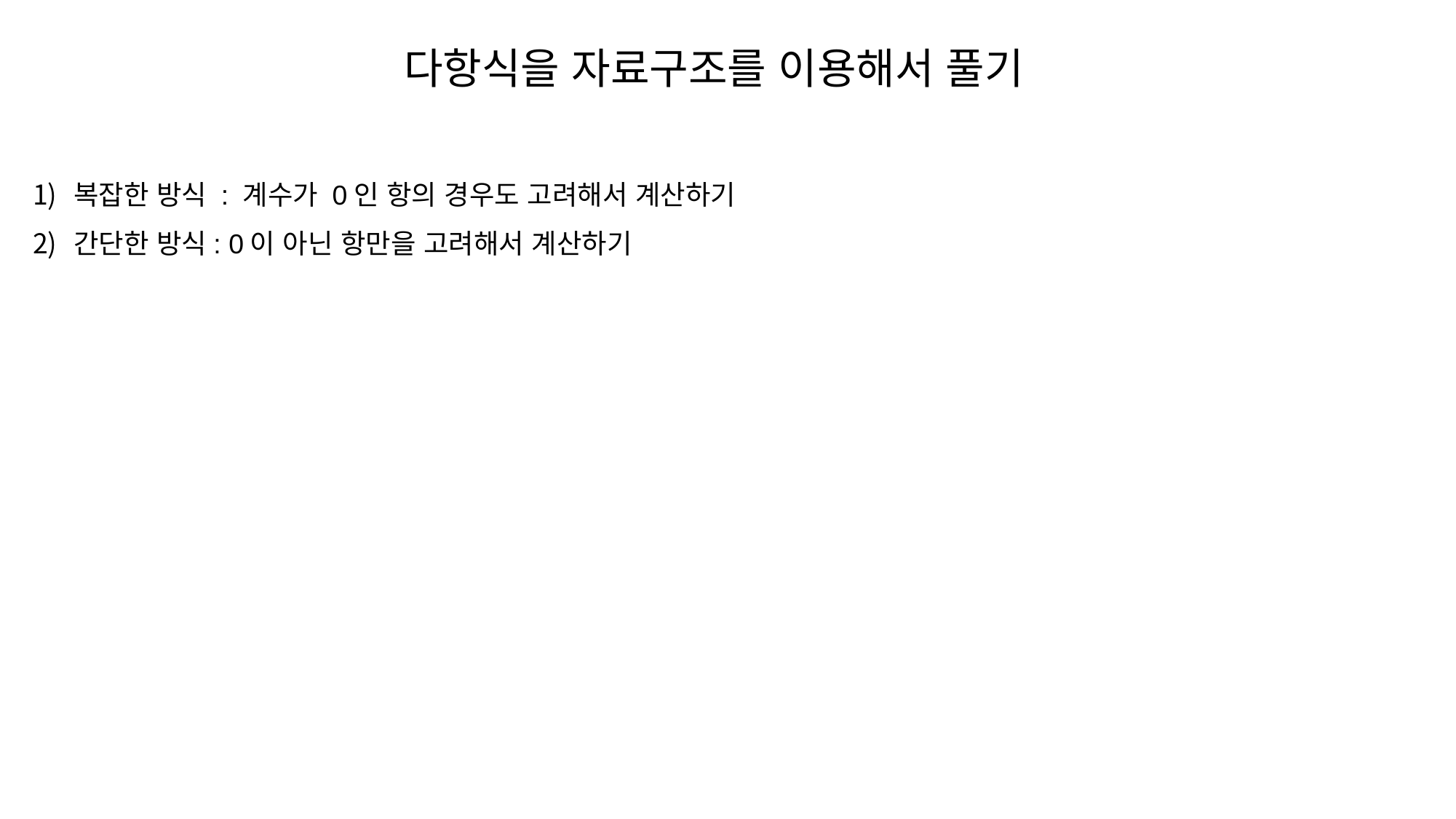

다항식을 자료구조를 이용해서 풀기
복잡한 방식 : 계수가 0인 항의 경우도 고려해서 계산하기
간단한 방식: 0이 아닌 항만을 고려해서 계산하기